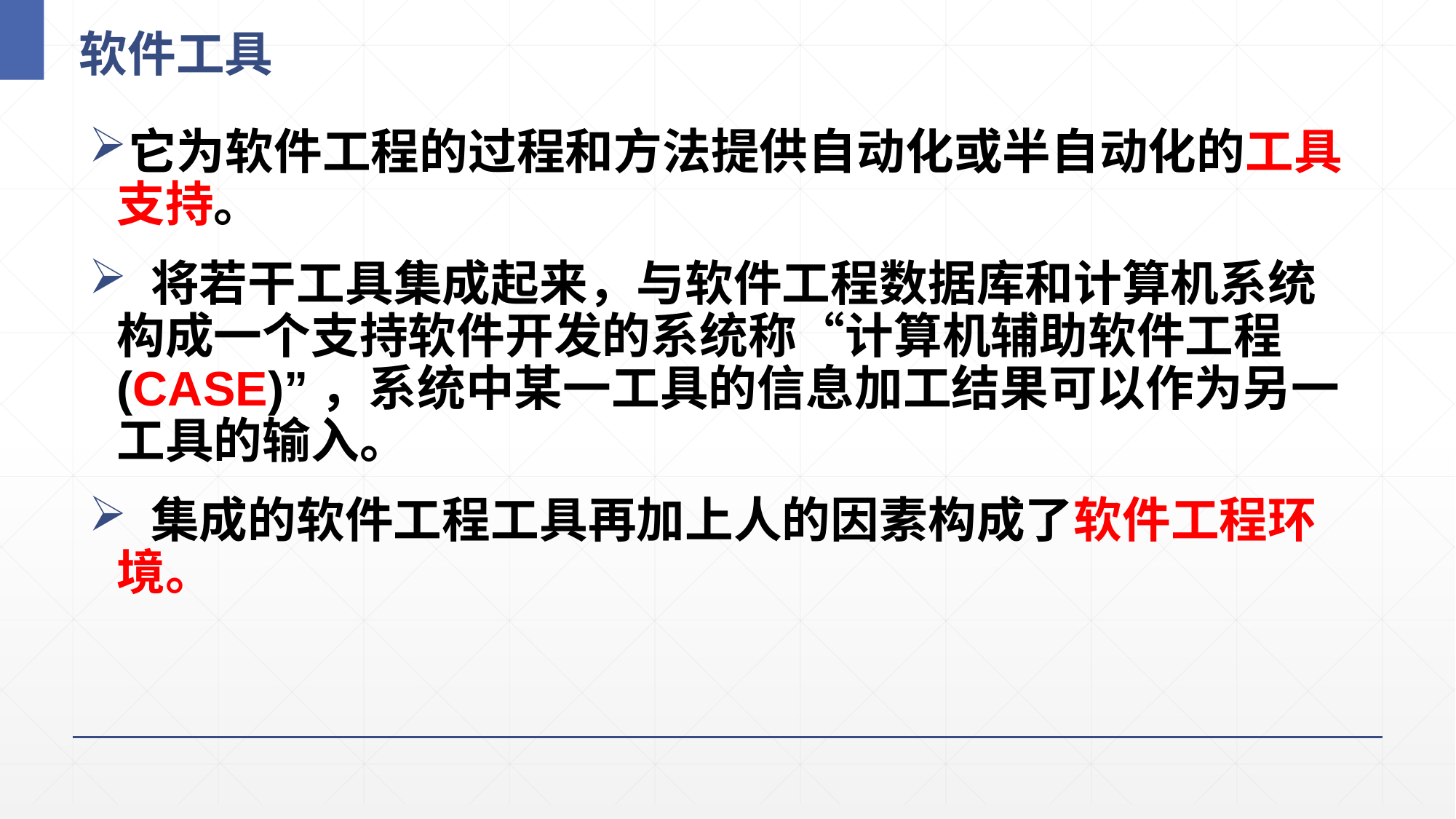

# 软件工具
它为软件工程的过程和方法提供自动化或半自动化的工具支持。
 将若干工具集成起来，与软件工程数据库和计算机系统构成一个支持软件开发的系统称“计算机辅助软件工程(CASE)”，系统中某一工具的信息加工结果可以作为另一工具的输入。
 集成的软件工程工具再加上人的因素构成了软件工程环境。